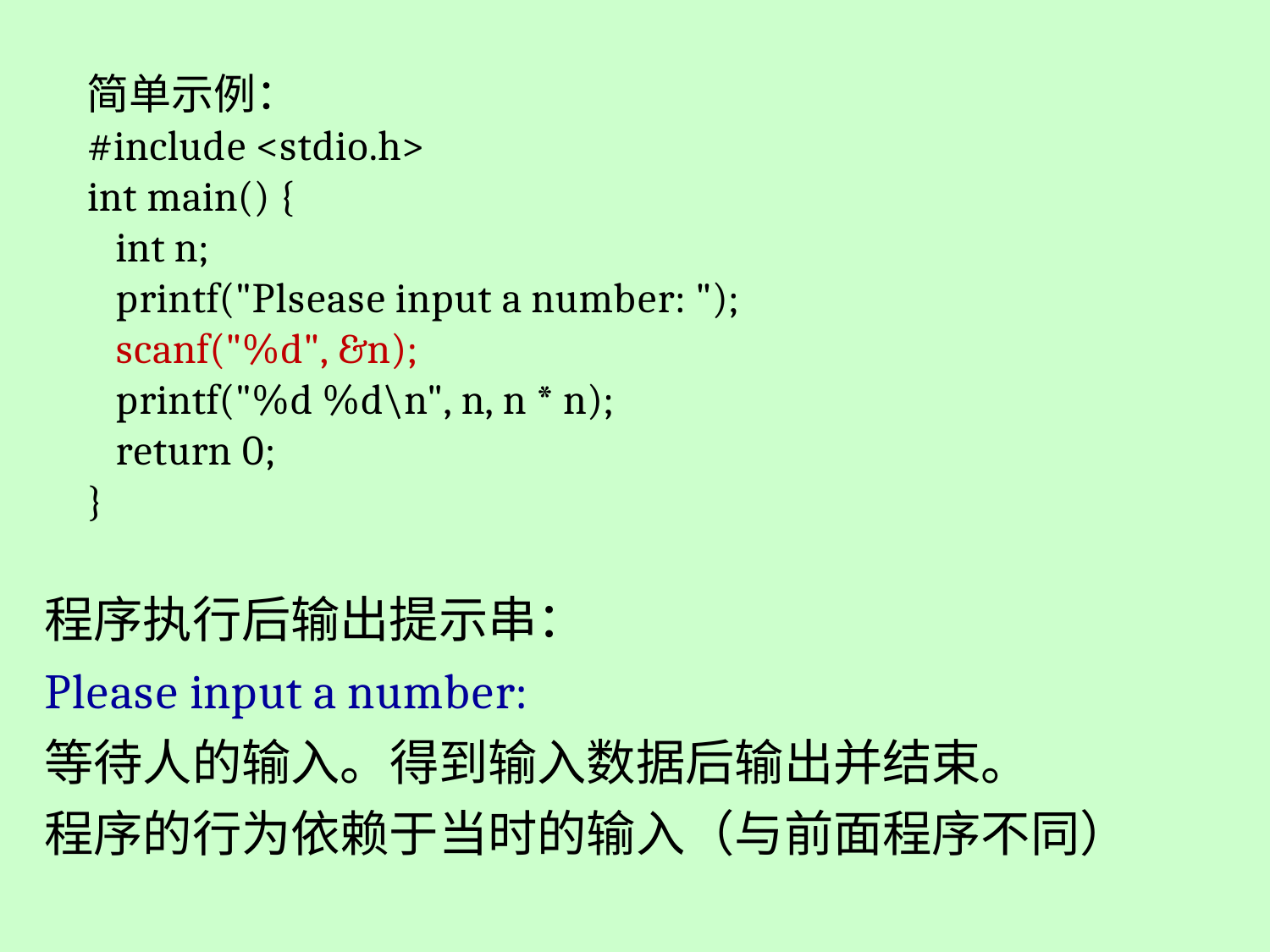

简单示例：
#include <stdio.h>
int main() {
   int n;
   printf("Plsease input a number: ");
   scanf("%d", &n);
   printf("%d %d\n", n, n * n);
   return 0;
}
程序执行后输出提示串：
Please input a number:
等待人的输入。得到输入数据后输出并结束。
程序的行为依赖于当时的输入（与前面程序不同）
44